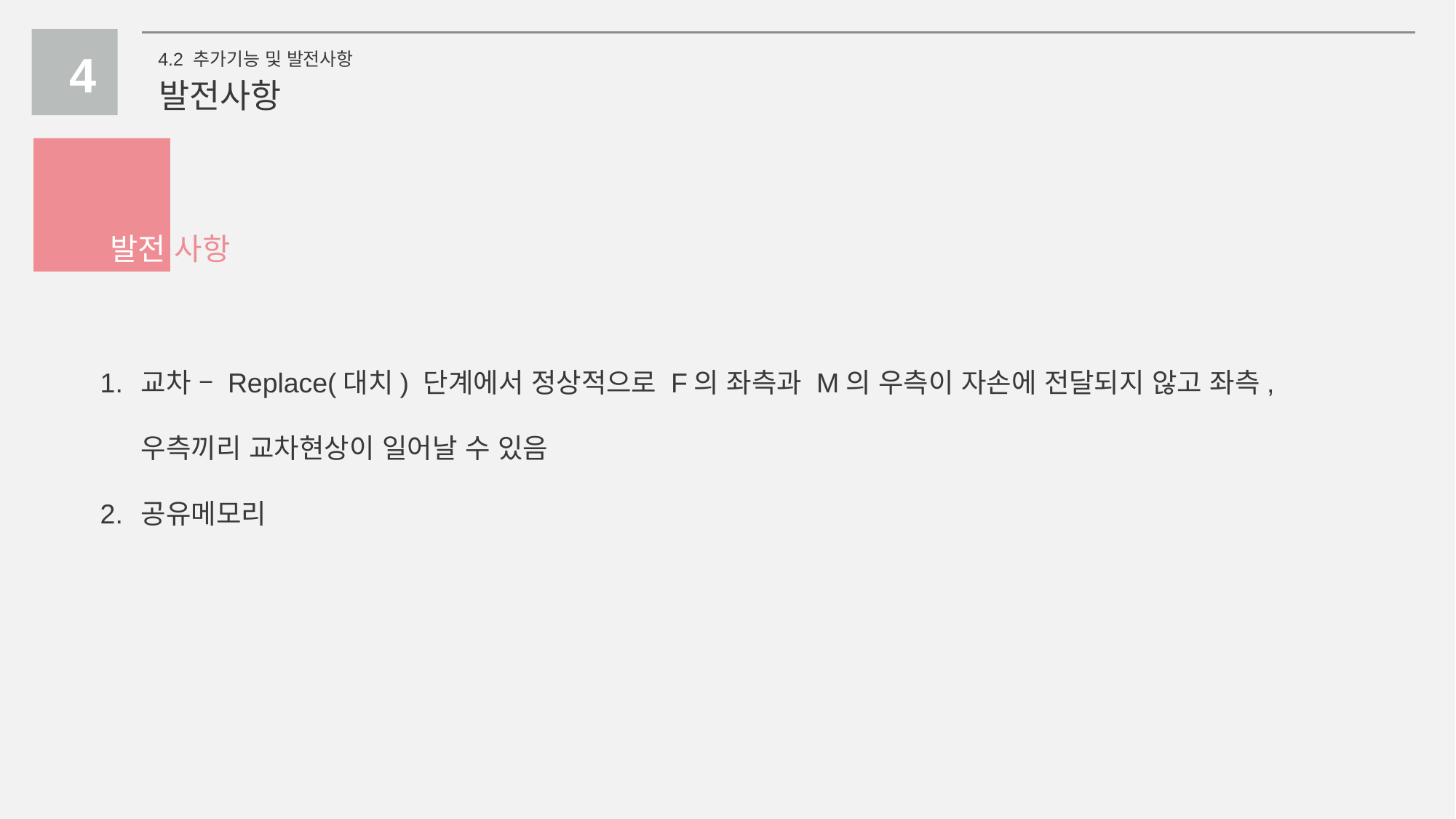

4
4.2 추가기능 및 발전사항
발전사항

발전 사항
교차 – Replace(대치) 단계에서 정상적으로 F의 좌측과 M의 우측이 자손에 전달되지 않고 좌측, 우측끼리 교차현상이 일어날 수 있음
공유메모리
Copyrightⓒ. Saebyeol Yu. All Rights Reserved.